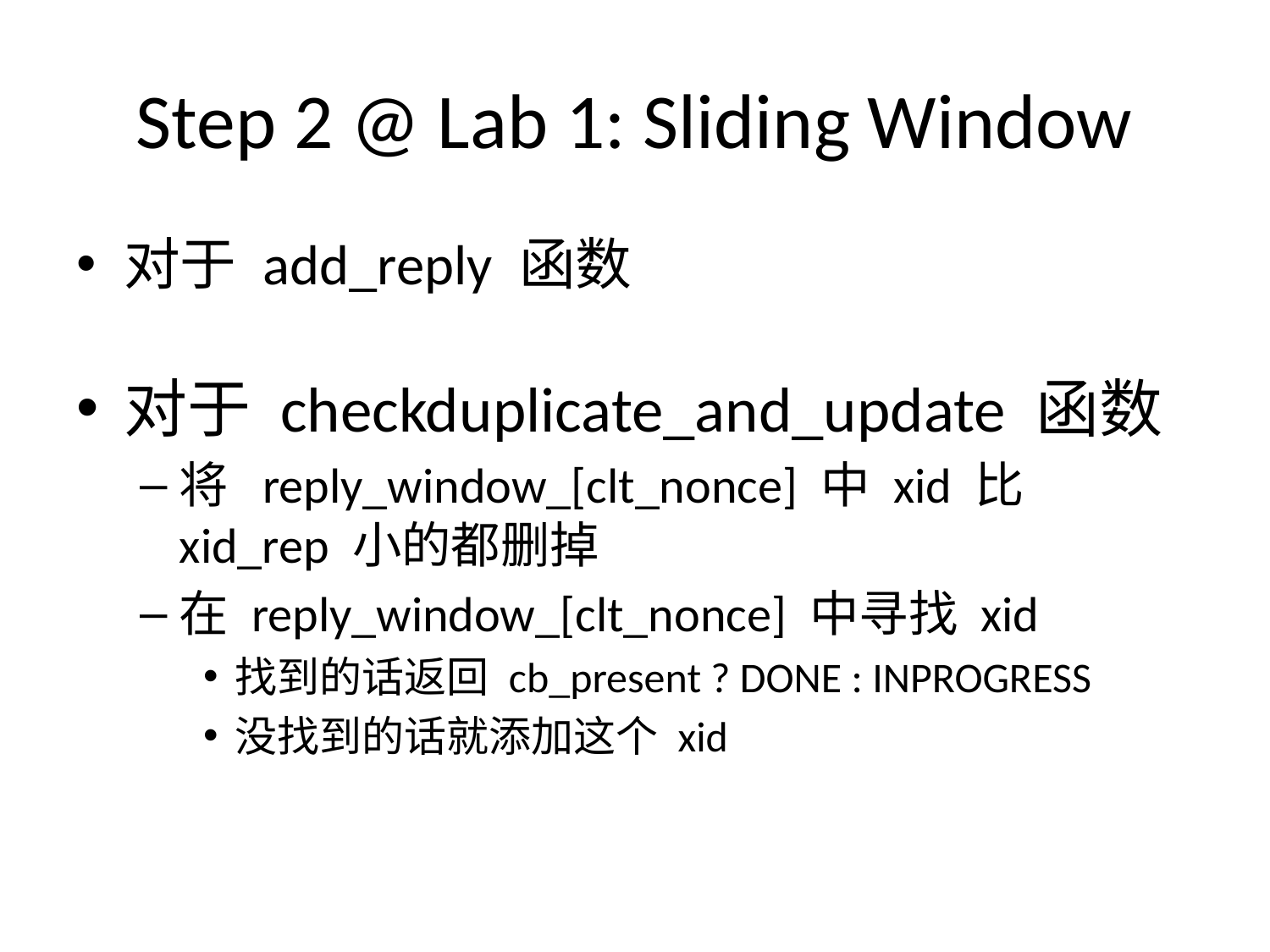

# Step 2 @ Lab 1: Sliding Window
对于 add_reply 函数

对于 checkduplicate_and_update 函数
将  reply_window_[clt_nonce] 中 xid 比 xid_rep 小的都删掉
在 reply_window_[clt_nonce] 中寻找 xid
找到的话返回 cb_present ? DONE : INPROGRESS
没找到的话就添加这个 xid